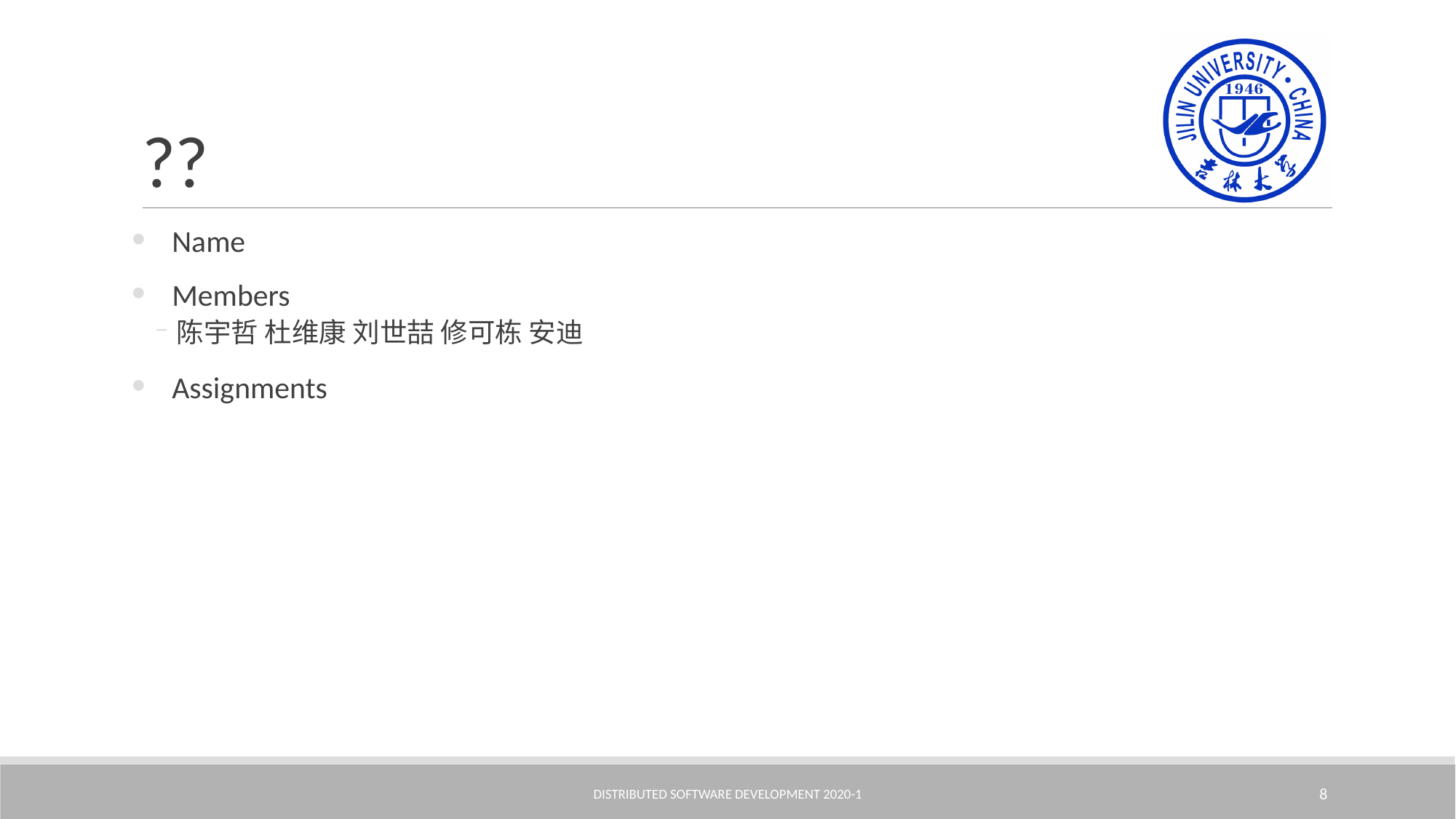

# ??
Name
Members
陈宇哲 杜维康 刘世喆 修可栋 安迪
Assignments
Distributed Software Development 2020-1
8